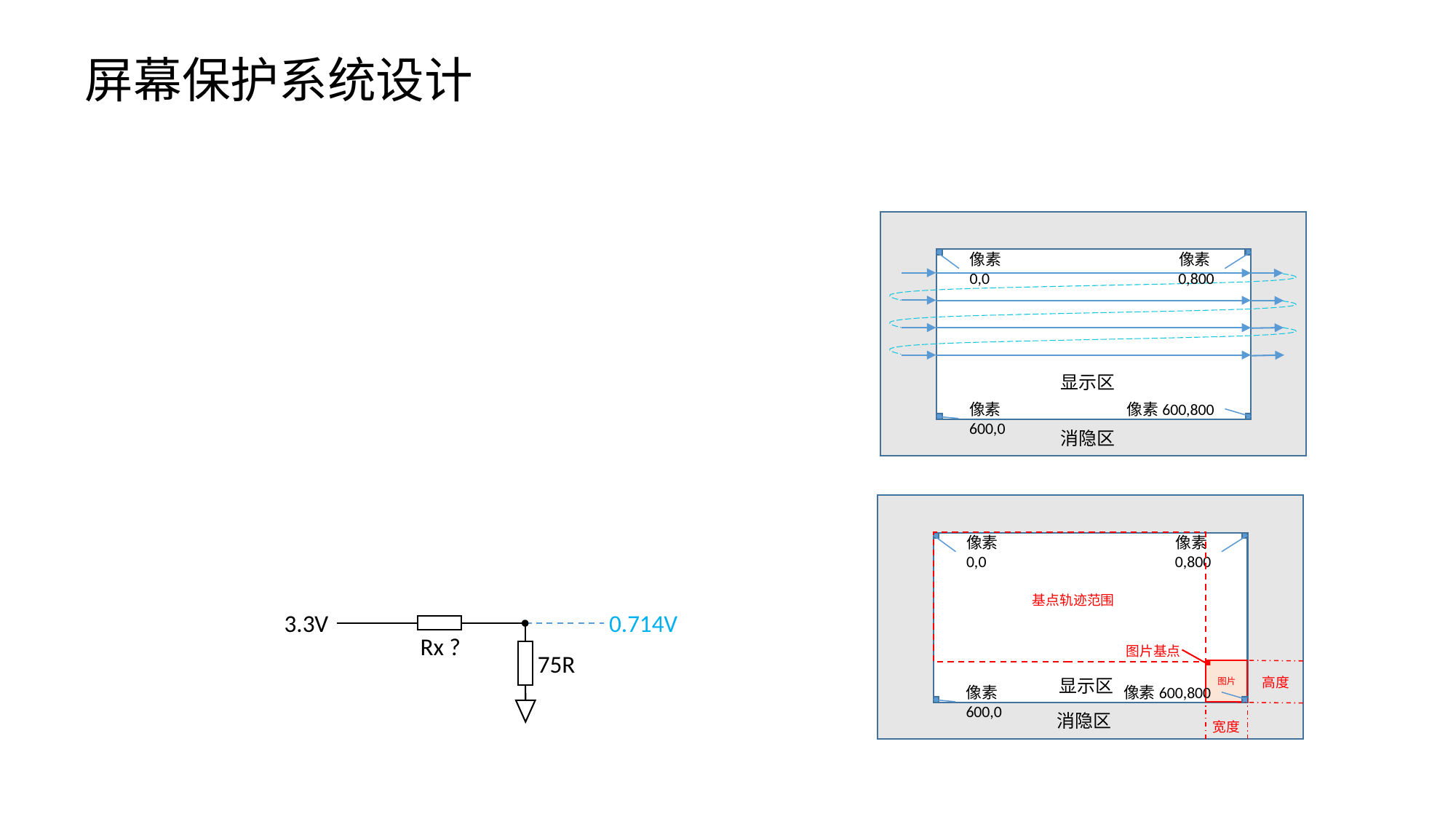

屏幕保护系统设计

像素0,0
像素0,800

显示区
像素600,0
像素600,800

消隐区

像素0,0
像素0,800

基点轨迹范围
3.3V
0.714V

Rx ?
图片基点
75R

图片
显示区
高度
像素600,0
像素600,800

消隐区
宽度